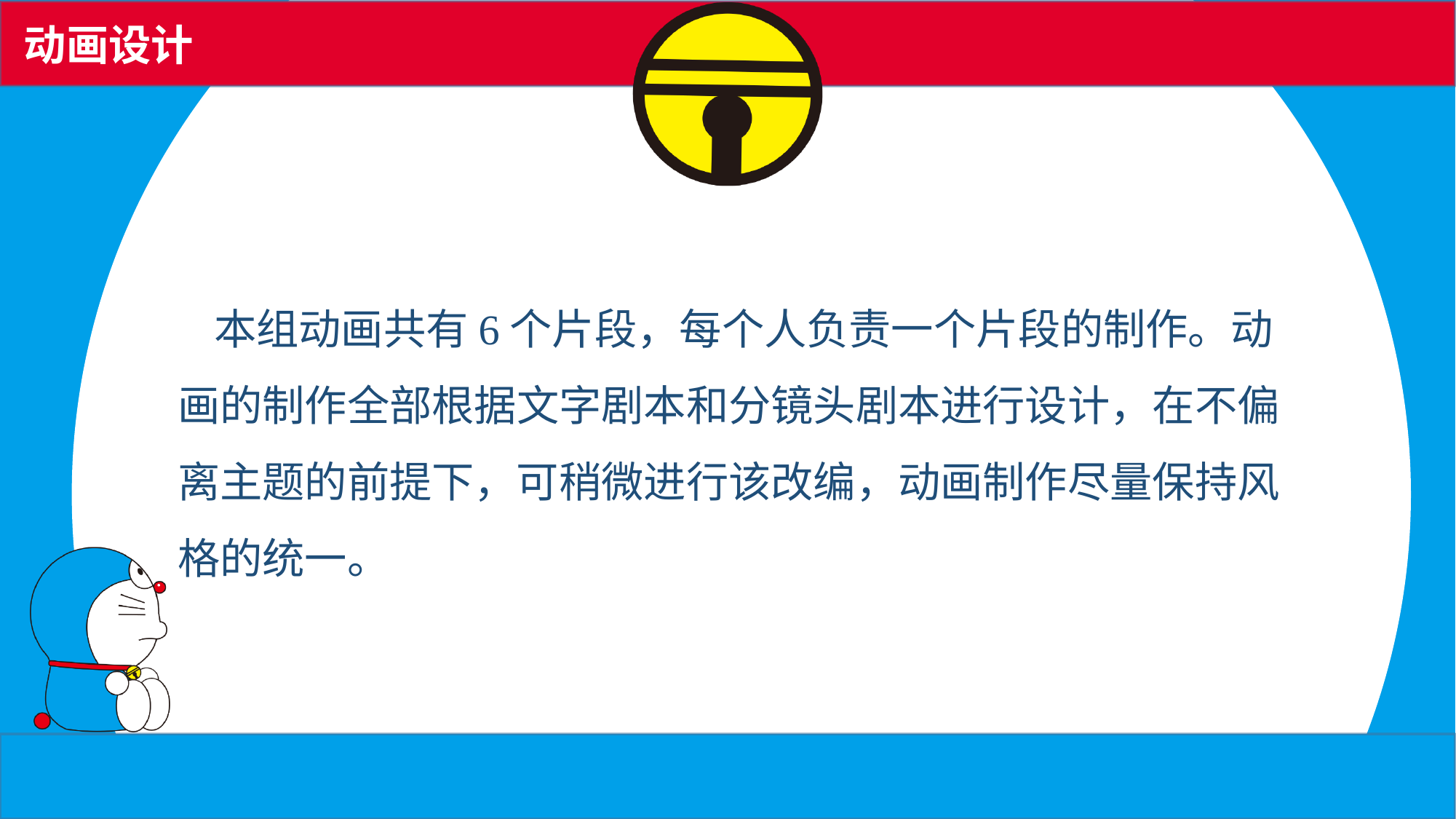

动画设计
老鼠
铁板烧
大雄
本组动画共有6个片段，每个人负责一个片段的制作。动画的制作全部根据文字剧本和分镜头剧本进行设计，在不偏离主题的前提下，可稍微进行该改编，动画制作尽量保持风格的统一。